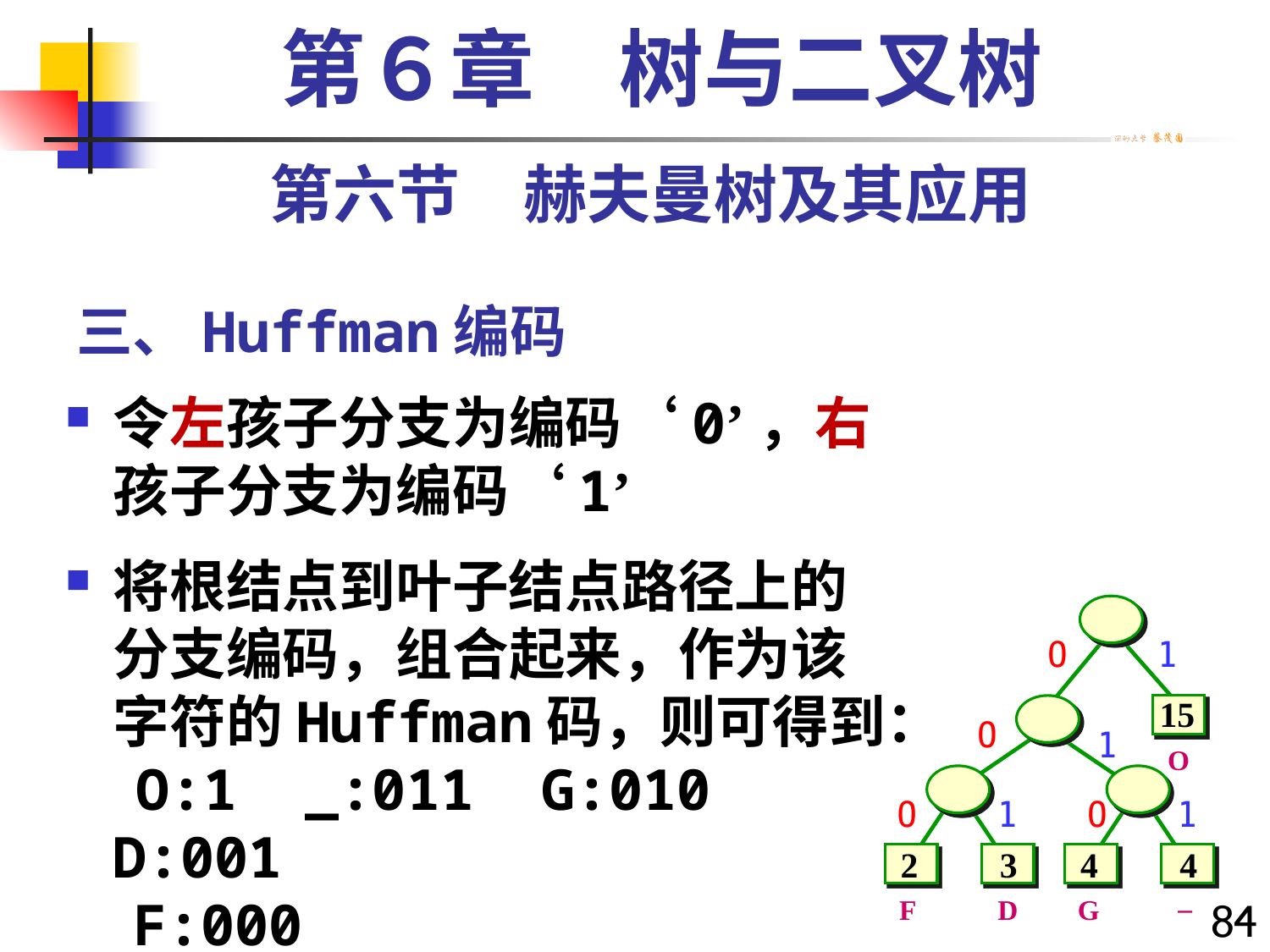

第６章　树与二叉树
第六节　赫夫曼树及其应用
# 三、Huffman编码
令左孩子分支为编码‘0’，右孩子分支为编码‘1’
将根结点到叶子结点路径上的分支编码，组合起来，作为该字符的Huffman码，则可得到：
　O:1  _:011  G:010  D:001
  F:000

15

2
3
4
4

0
1
0
1
0
1
0
1
O
_
F
D
G
84